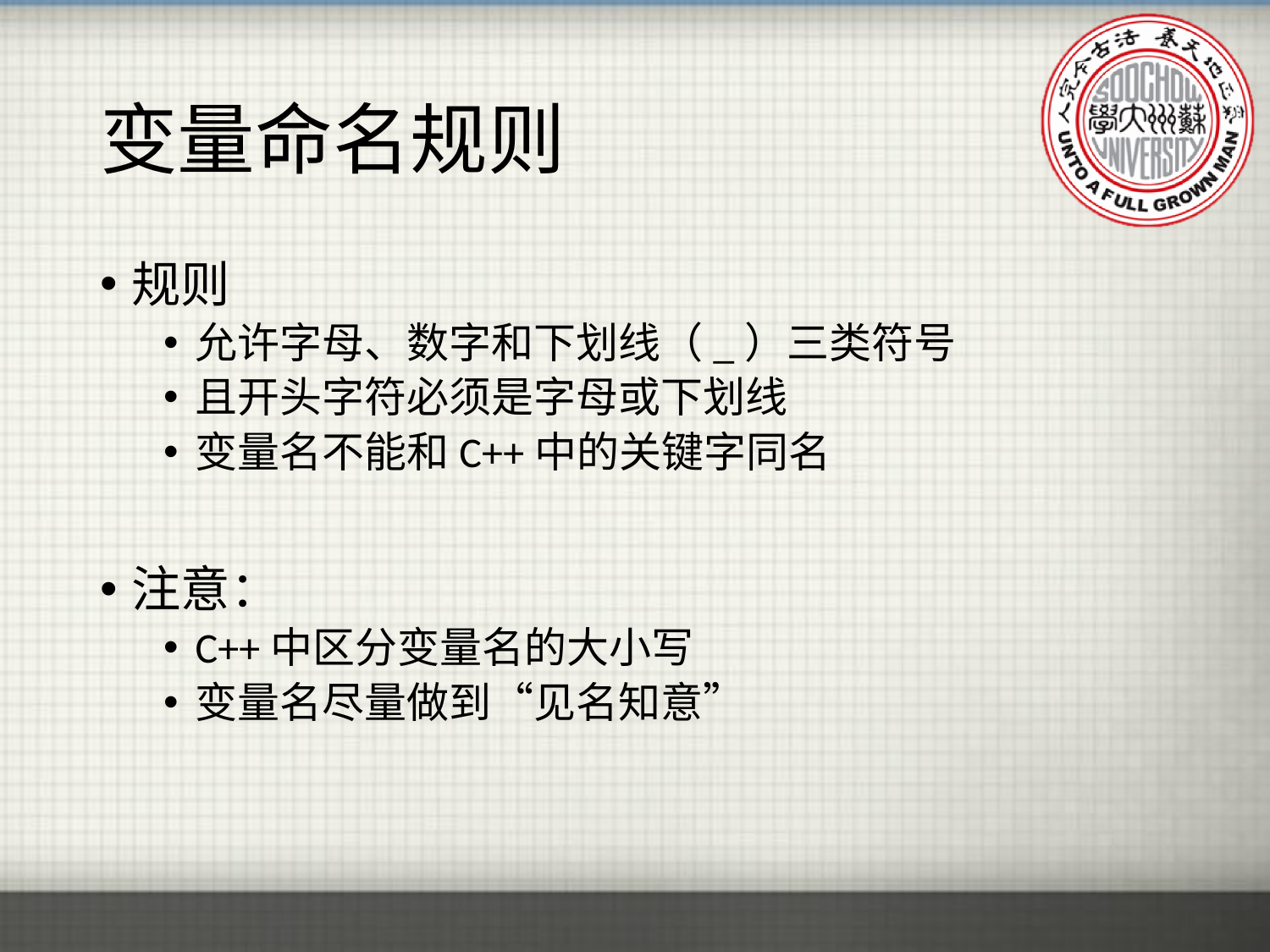

# 变量命名规则
规则
允许字母、数字和下划线（_）三类符号
且开头字符必须是字母或下划线
变量名不能和C++中的关键字同名

注意：
C++中区分变量名的大小写
变量名尽量做到“见名知意”